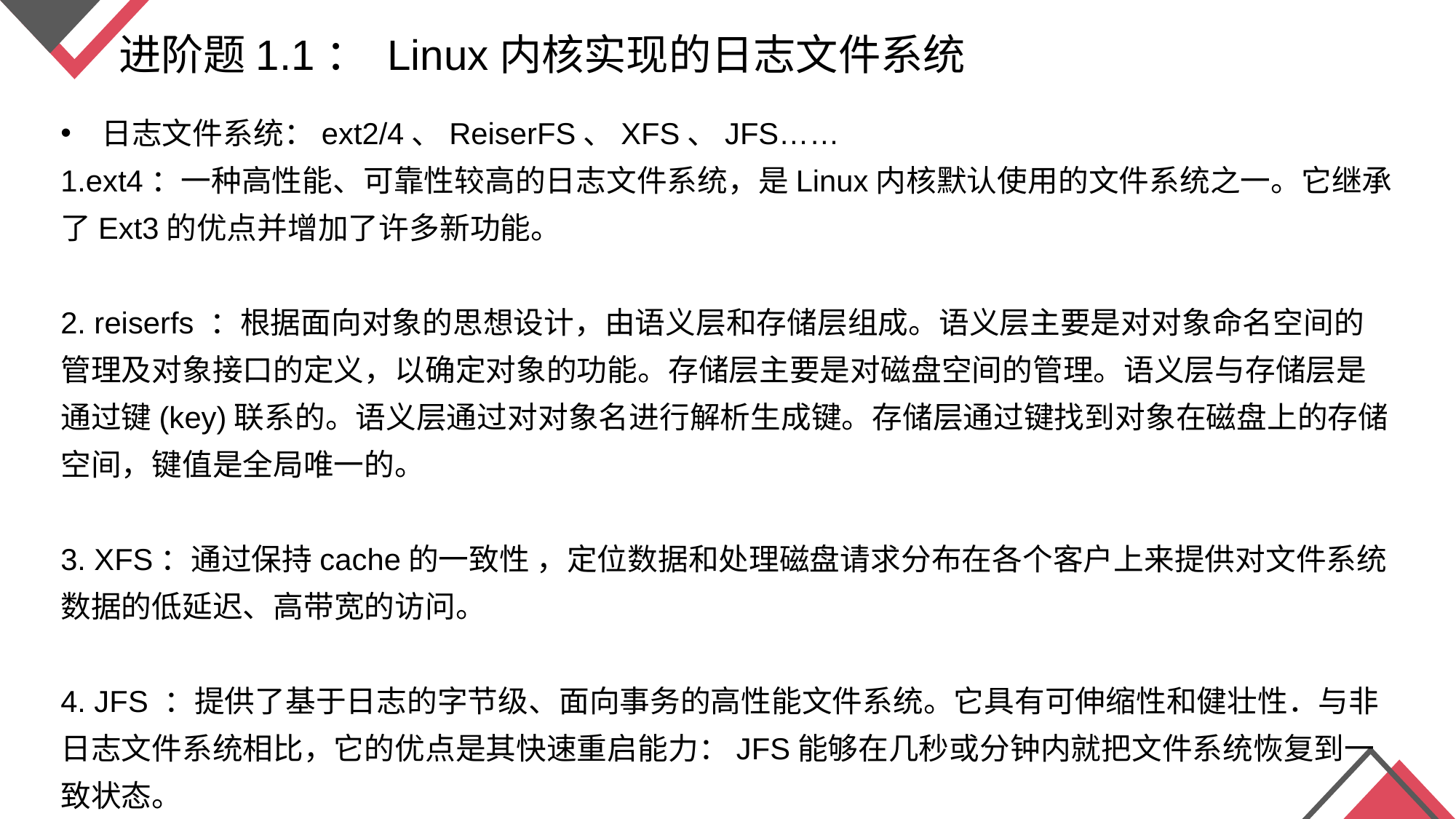

进阶题1.1： Linux内核实现的日志文件系统
日志文件系统：ext2/4、ReiserFS、XFS、JFS……
1.ext4：一种高性能、可靠性较高的日志文件系统，是Linux内核默认使用的文件系统之一。它继承了Ext3的优点并增加了许多新功能。

2. reiserfs ：根据面向对象的思想设计，由语义层和存储层组成。语义层主要是对对象命名空间的管理及对象接口的定义，以确定对象的功能。存储层主要是对磁盘空间的管理。语义层与存储层是通过键(key)联系的。语义层通过对对象名进行解析生成键。存储层通过键找到对象在磁盘上的存储空间，键值是全局唯一的。

3. XFS：通过保持cache的一致性 ，定位数据和处理磁盘请求分布在各个客户上来提供对文件系统数据的低延迟、高带宽的访问。

4. JFS ：提供了基于日志的字节级、面向事务的高性能文件系统。它具有可伸缩性和健壮性．与非日志文件系统相比，它的优点是其快速重启能力：JFS能够在几秒或分钟内就把文件系统恢复到一致状态。